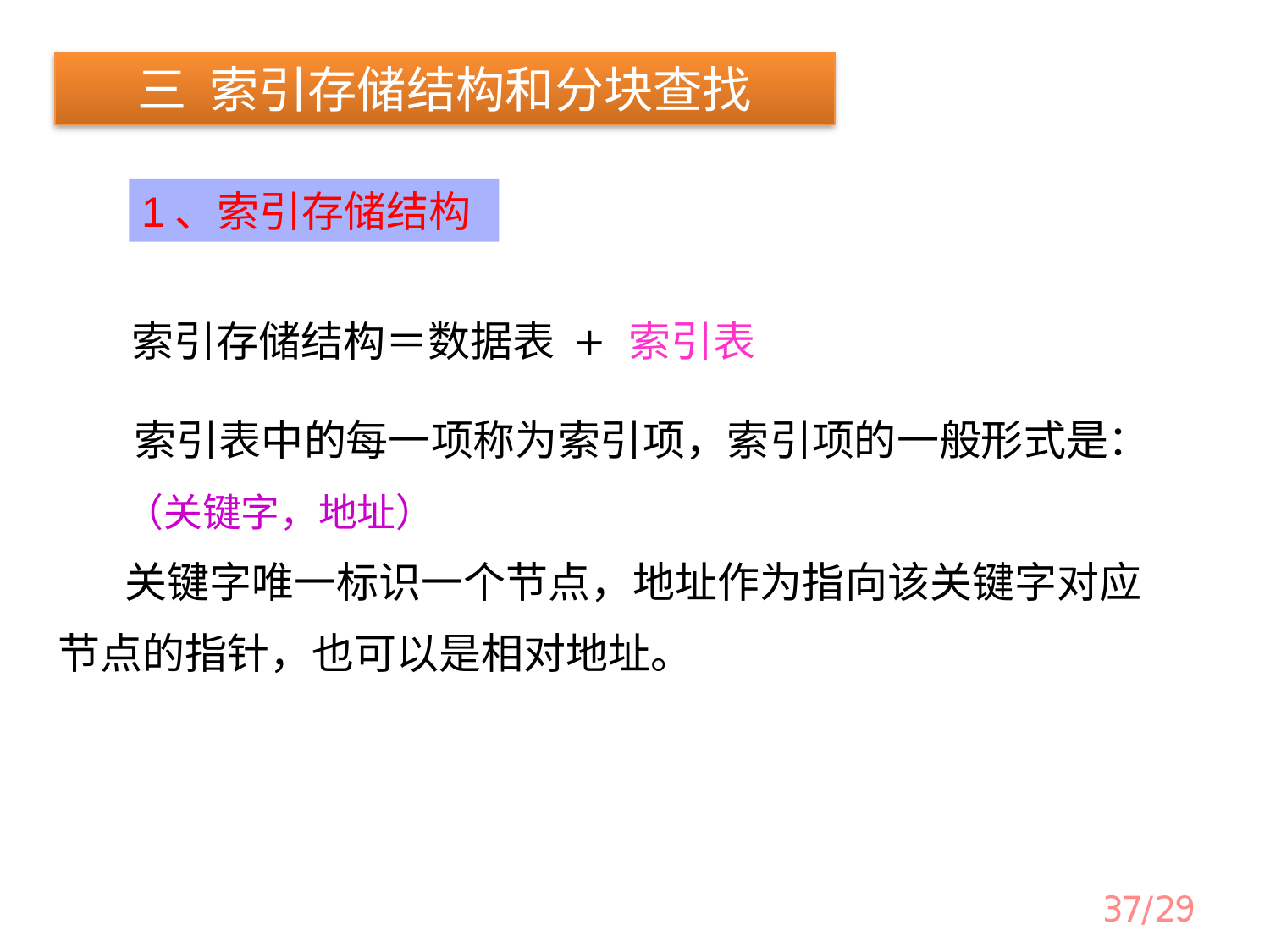

三  索引存储结构和分块查找
1、索引存储结构
索引存储结构＝数据表 + 索引表
       索引表中的每一项称为索引项，索引项的一般形式是：
      （关键字，地址）
      关键字唯一标识一个节点，地址作为指向该关键字对应节点的指针，也可以是相对地址。
37/29